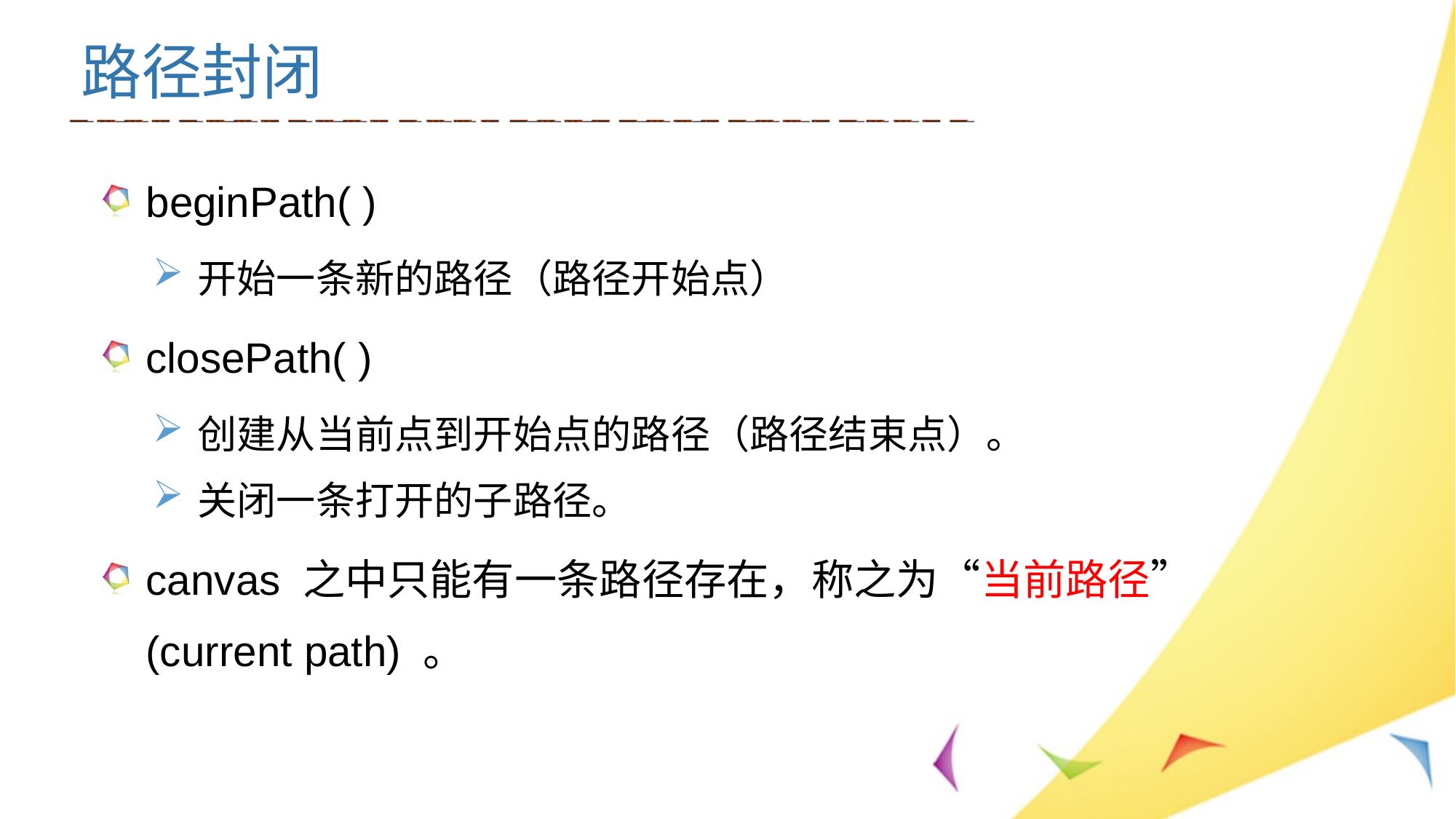

路径封闭
beginPath( )
开始一条新的路径（路径开始点）
closePath( )
创建从当前点到开始点的路径（路径结束点）。
关闭一条打开的子路径。
canvas 之中只能有一条路径存在，称之为“当前路径” (current path) 。